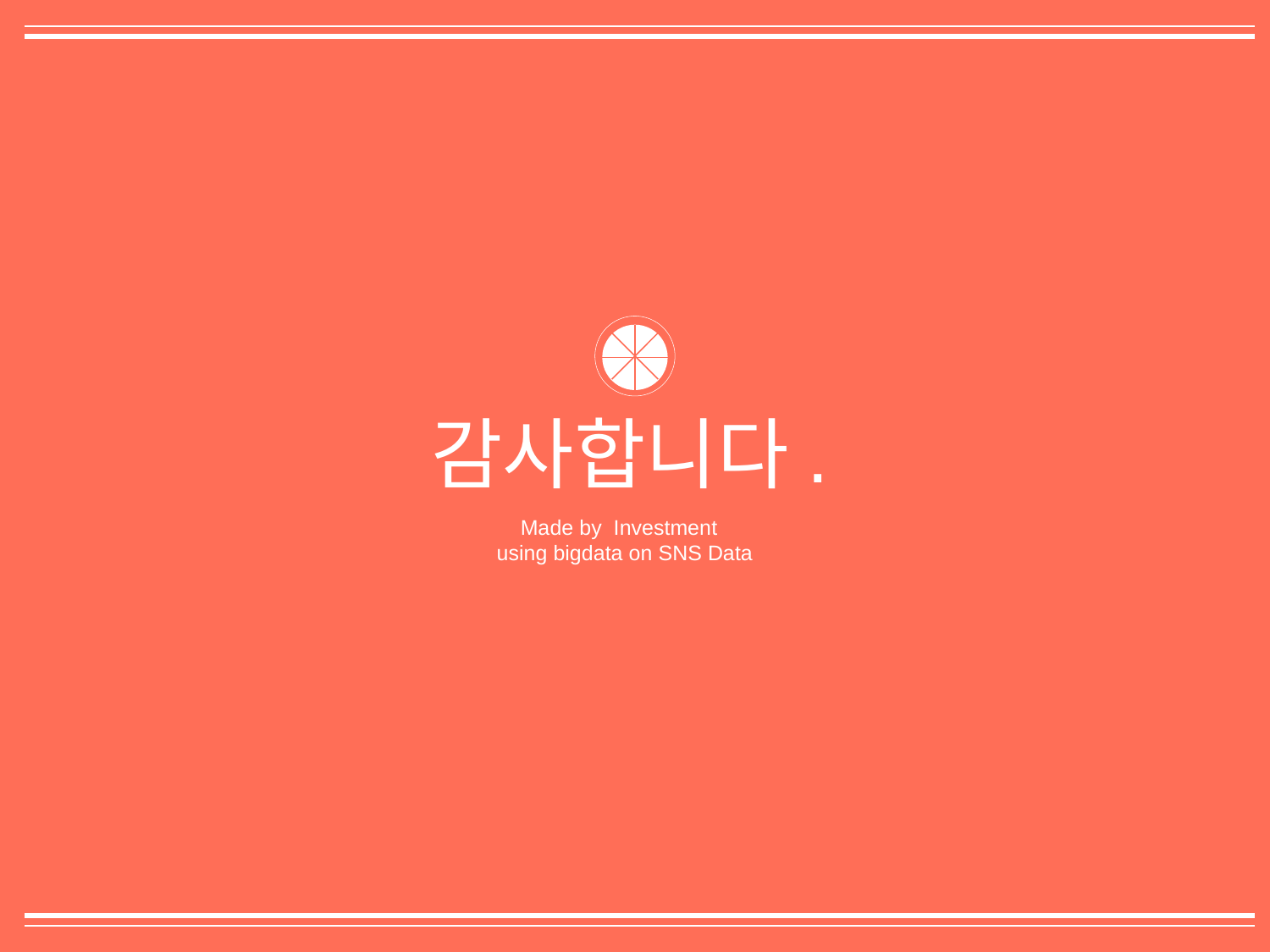

감사합니다.
Made by  Investment
using bigdata on SNS Data